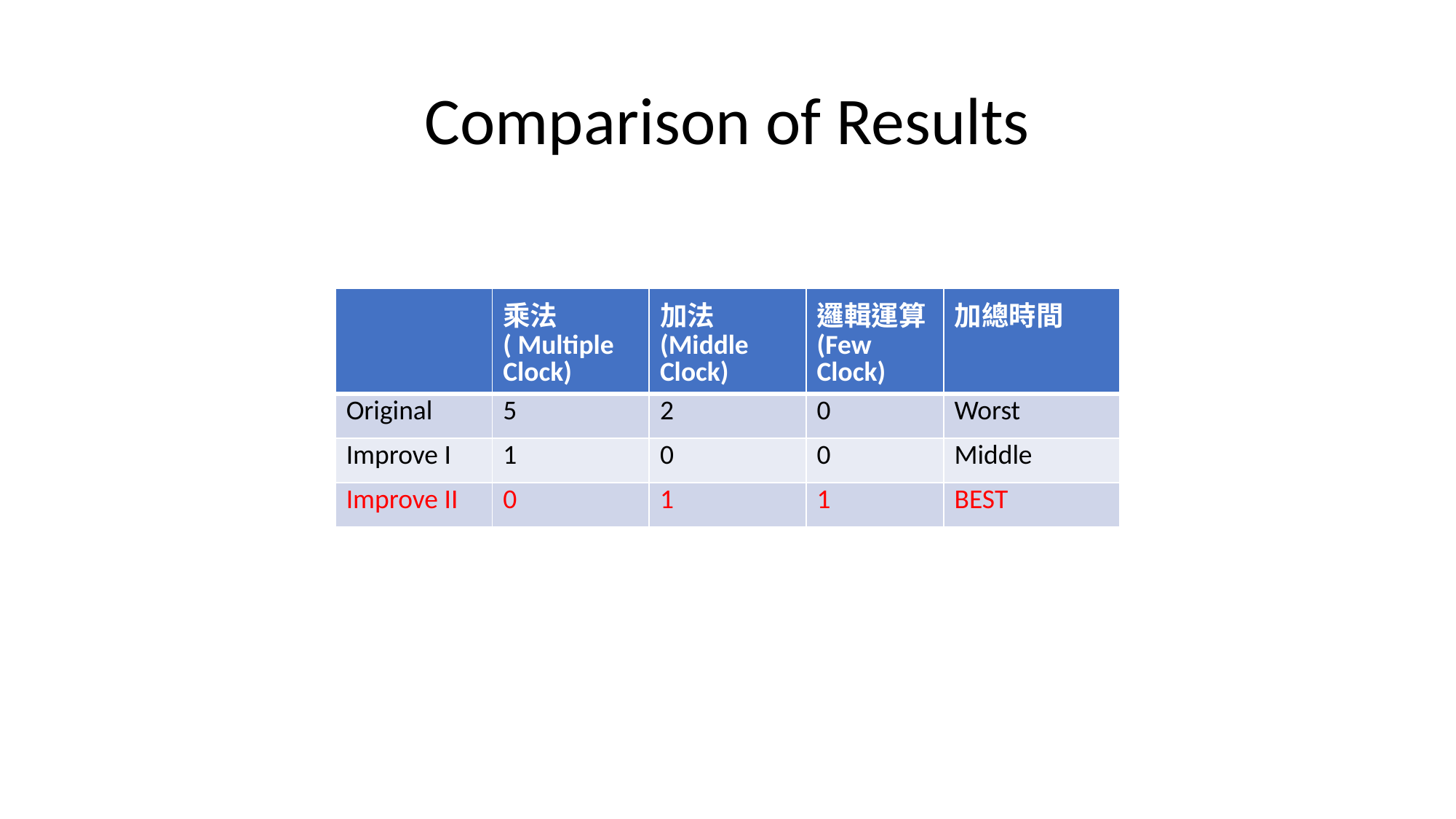

# Comparison of Results
|  | 乘法( Multiple Clock) | 加法(Middle Clock) | 邏輯運算(Few Clock) | 加總時間 |
| --- | --- | --- | --- | --- |
| Original | 5 | 2 | 0 | Worst |
| Improve I | 1 | 0 | 0 | Middle |
| Improve II | 0 | 1 | 1 | BEST |